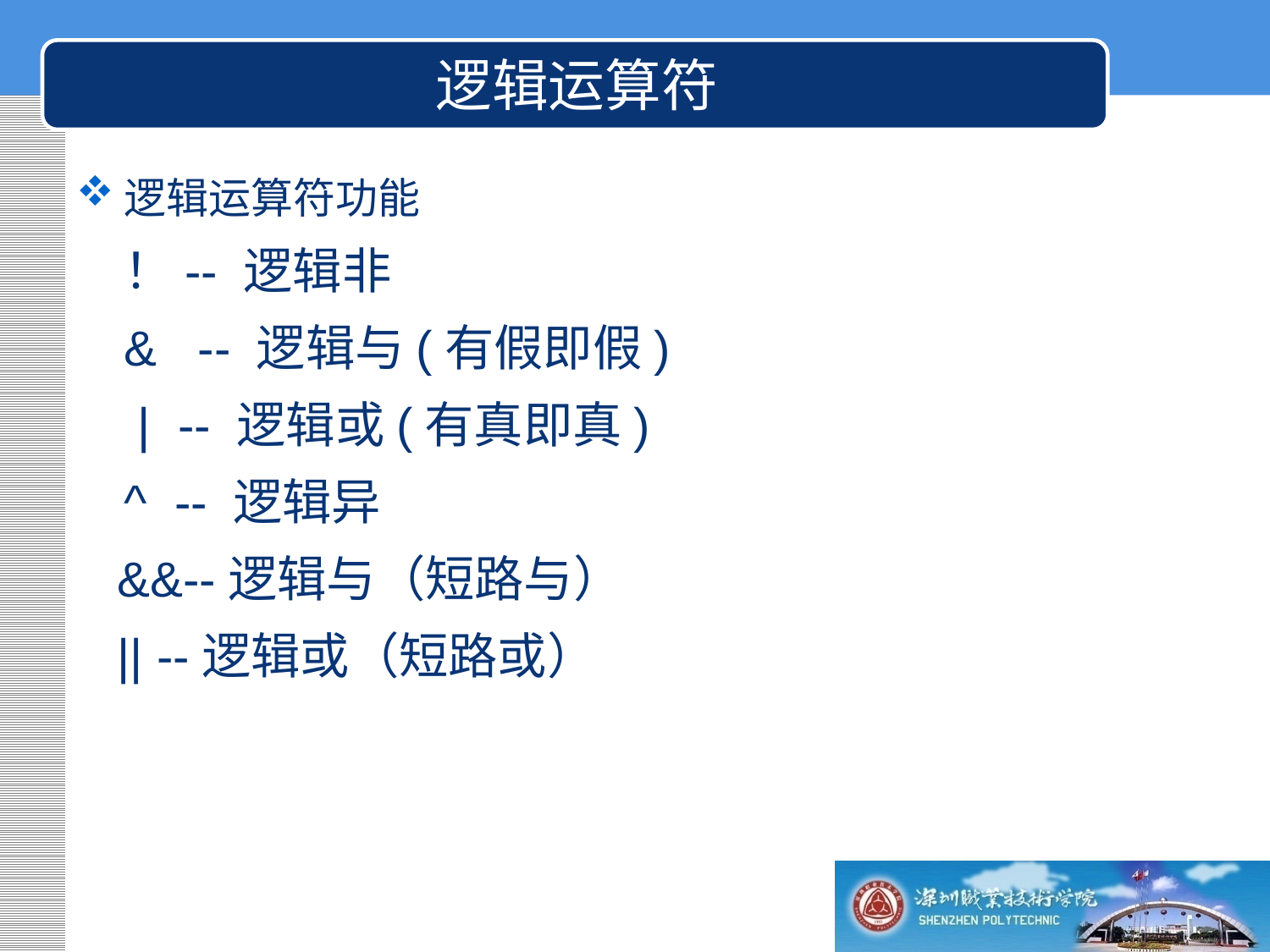

逻辑运算符
逻辑运算符功能
	！-- 逻辑非
	&   -- 逻辑与(有假即假)
	 |  -- 逻辑或(有真即真)
	^  -- 逻辑异
   &&--逻辑与（短路与）
   || --逻辑或（短路或）